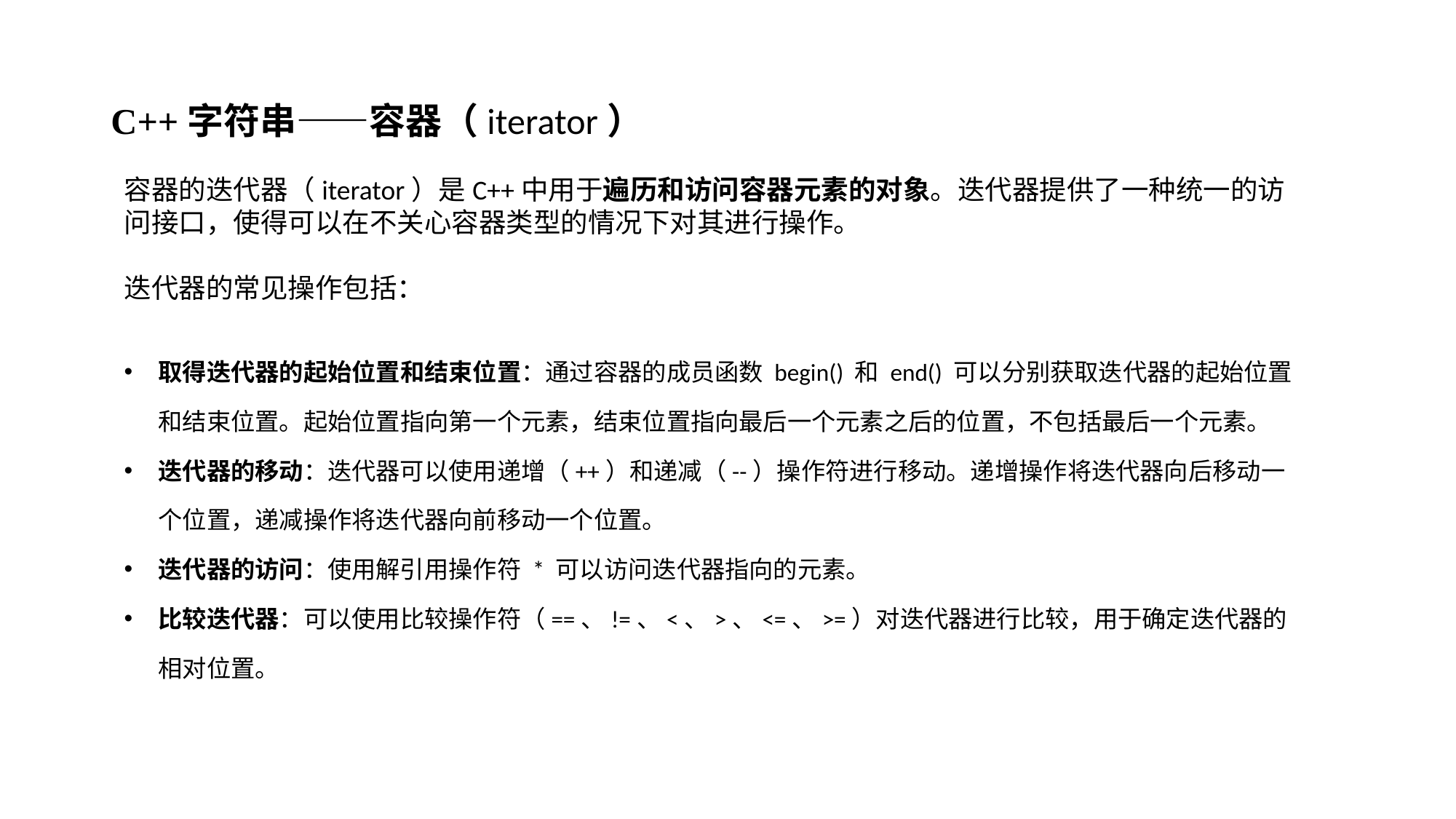

# C++字符串——容器（iterator）
容器的迭代器（iterator）是C++中用于遍历和访问容器元素的对象。迭代器提供了一种统一的访问接口，使得可以在不关心容器类型的情况下对其进行操作。

迭代器的常见操作包括：

取得迭代器的起始位置和结束位置：通过容器的成员函数 begin() 和 end() 可以分别获取迭代器的起始位置和结束位置。起始位置指向第一个元素，结束位置指向最后一个元素之后的位置，不包括最后一个元素。
迭代器的移动：迭代器可以使用递增（++）和递减（--）操作符进行移动。递增操作将迭代器向后移动一个位置，递减操作将迭代器向前移动一个位置。
迭代器的访问：使用解引用操作符 * 可以访问迭代器指向的元素。
比较迭代器：可以使用比较操作符（==、!=、<、>、<=、>=）对迭代器进行比较，用于确定迭代器的相对位置。